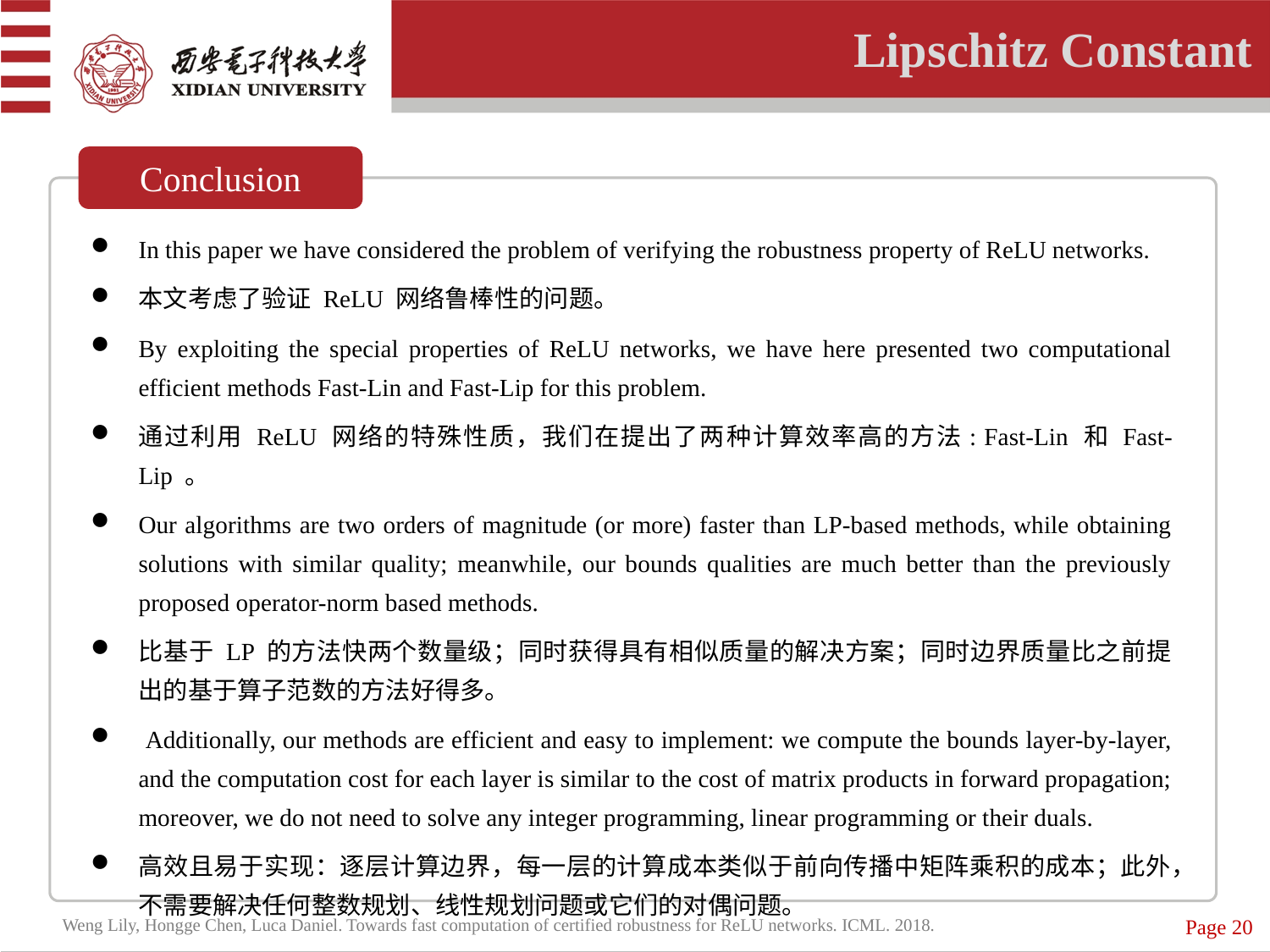

Lipschitz Constant
Conclusion

In this paper we have considered the problem of verifying the robustness property of ReLU networks.
本文考虑了验证 ReLU 网络鲁棒性的问题。
By exploiting the special properties of ReLU networks, we have here presented two computational efficient methods Fast-Lin and Fast-Lip for this problem.
通过利用 ReLU 网络的特殊性质，我们在提出了两种计算效率高的方法: Fast-Lin 和 Fast-Lip 。
Our algorithms are two orders of magnitude (or more) faster than LP-based methods, while obtaining solutions with similar quality; meanwhile, our bounds qualities are much better than the previously proposed operator-norm based methods.
比基于 LP 的方法快两个数量级；同时获得具有相似质量的解决方案；同时边界质量比之前提出的基于算子范数的方法好得多。
 Additionally, our methods are efficient and easy to implement: we compute the bounds layer-by-layer, and the computation cost for each layer is similar to the cost of matrix products in forward propagation; moreover, we do not need to solve any integer programming, linear programming or their duals.
高效且易于实现：逐层计算边界，每一层的计算成本类似于前向传播中矩阵乘积的成本；此外，不需要解决任何整数规划、线性规划问题或它们的对偶问题。
Page 20
Weng Lily, Hongge Chen, Luca Daniel. Towards fast computation of certified robustness for ReLU networks. ICML. 2018.